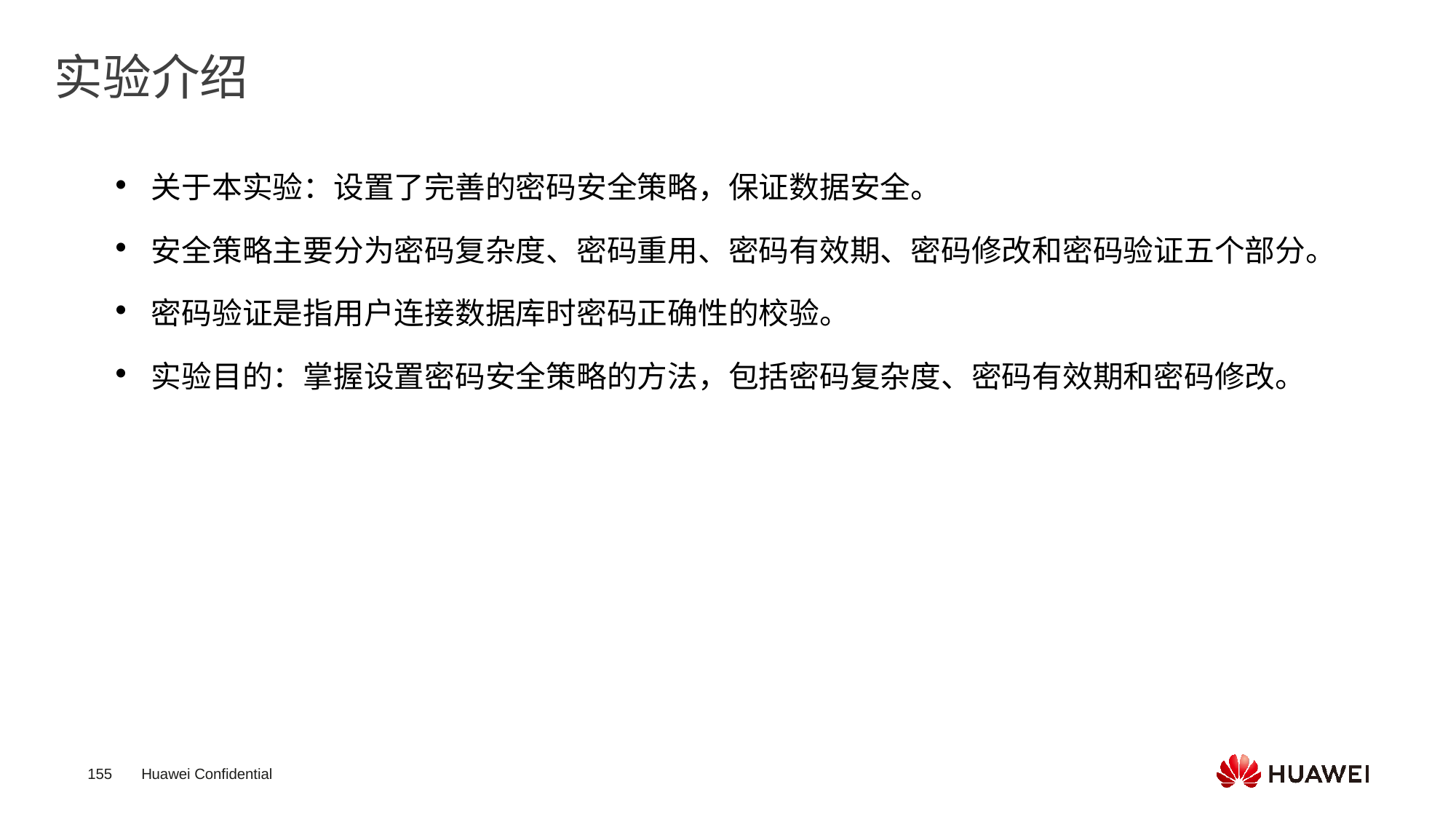

# 实验介绍
关于本实验：设置了完善的密码安全策略，保证数据安全。
安全策略主要分为密码复杂度、密码重用、密码有效期、密码修改和密码验证五个部分。
密码验证是指用户连接数据库时密码正确性的校验。
实验目的：掌握设置密码安全策略的方法，包括密码复杂度、密码有效期和密码修改。
Text
Text
Text
Text
Text
Text
Text
Text
Text
Text
Text
Text
Text
Text
Text
Text
Text
Text
Text
Text
Text
Text
Text
Text
Text
Text
Text
Text
Text
Text
Text
Text
Text
Text
Text
Text
Text
Text
Text
Text
Text
Text
Text
Text
Text
Text